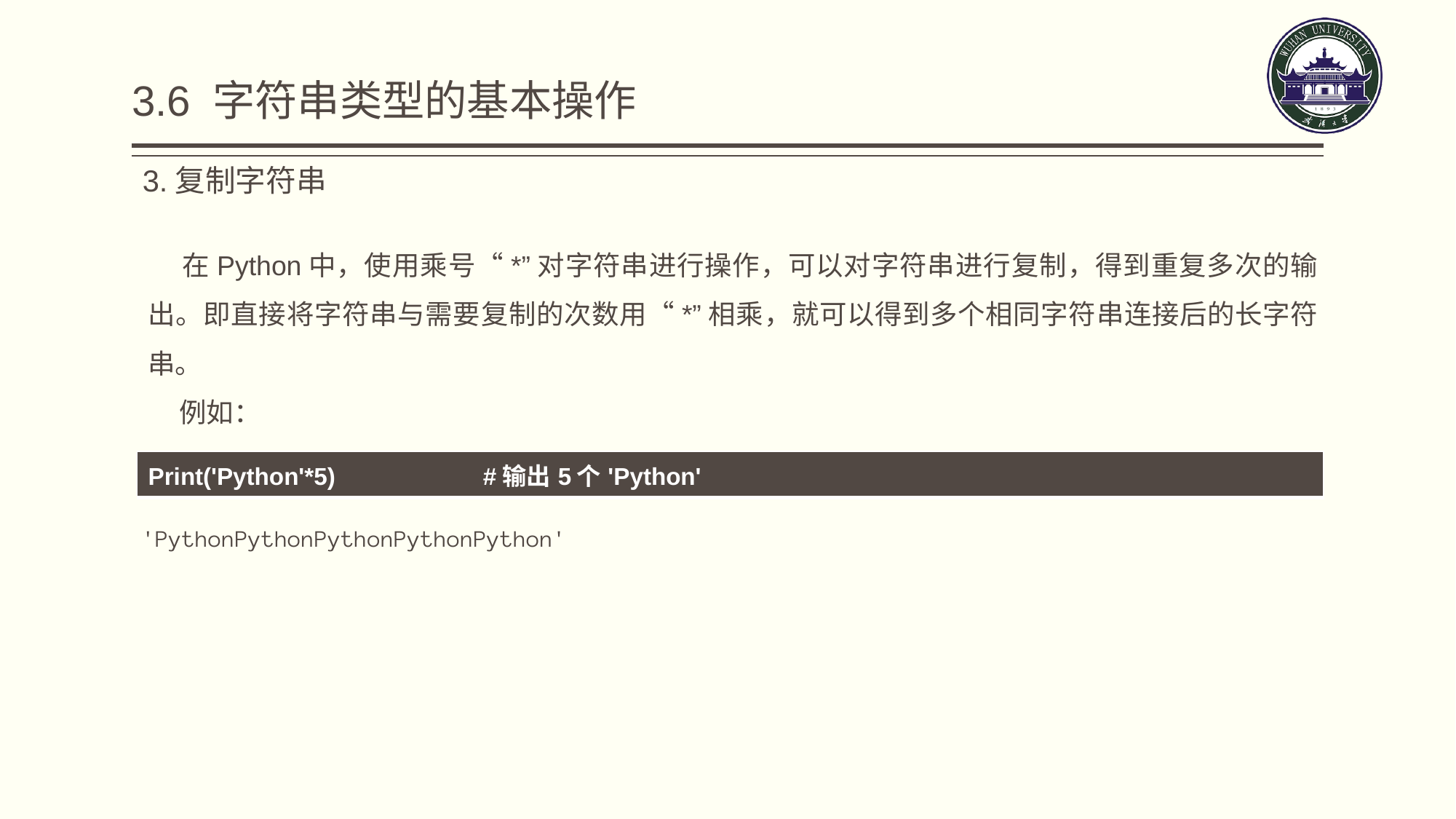

3.6 字符串类型的基本操作
3.复制字符串
    在Python中，使用乘号“*”对字符串进行操作，可以对字符串进行复制，得到重复多次的输出。即直接将字符串与需要复制的次数用“*”相乘，就可以得到多个相同字符串连接后的长字符串。
    例如：

| Print('Python'\*5) #输出5个'Python' |
| --- |
'PythonPythonPythonPythonPython'